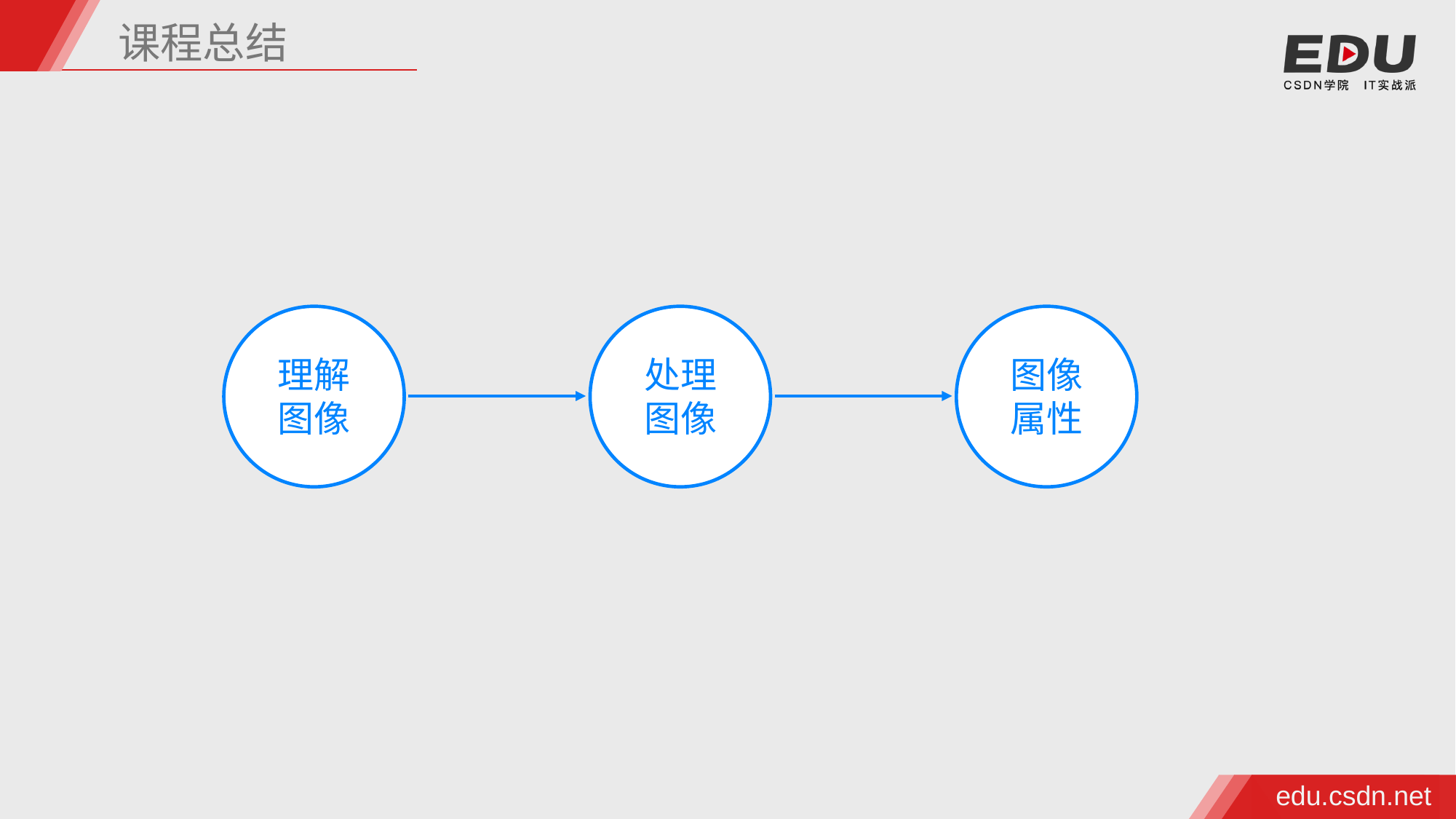

课程总结

理解
图像
处理
图像
图像
属性